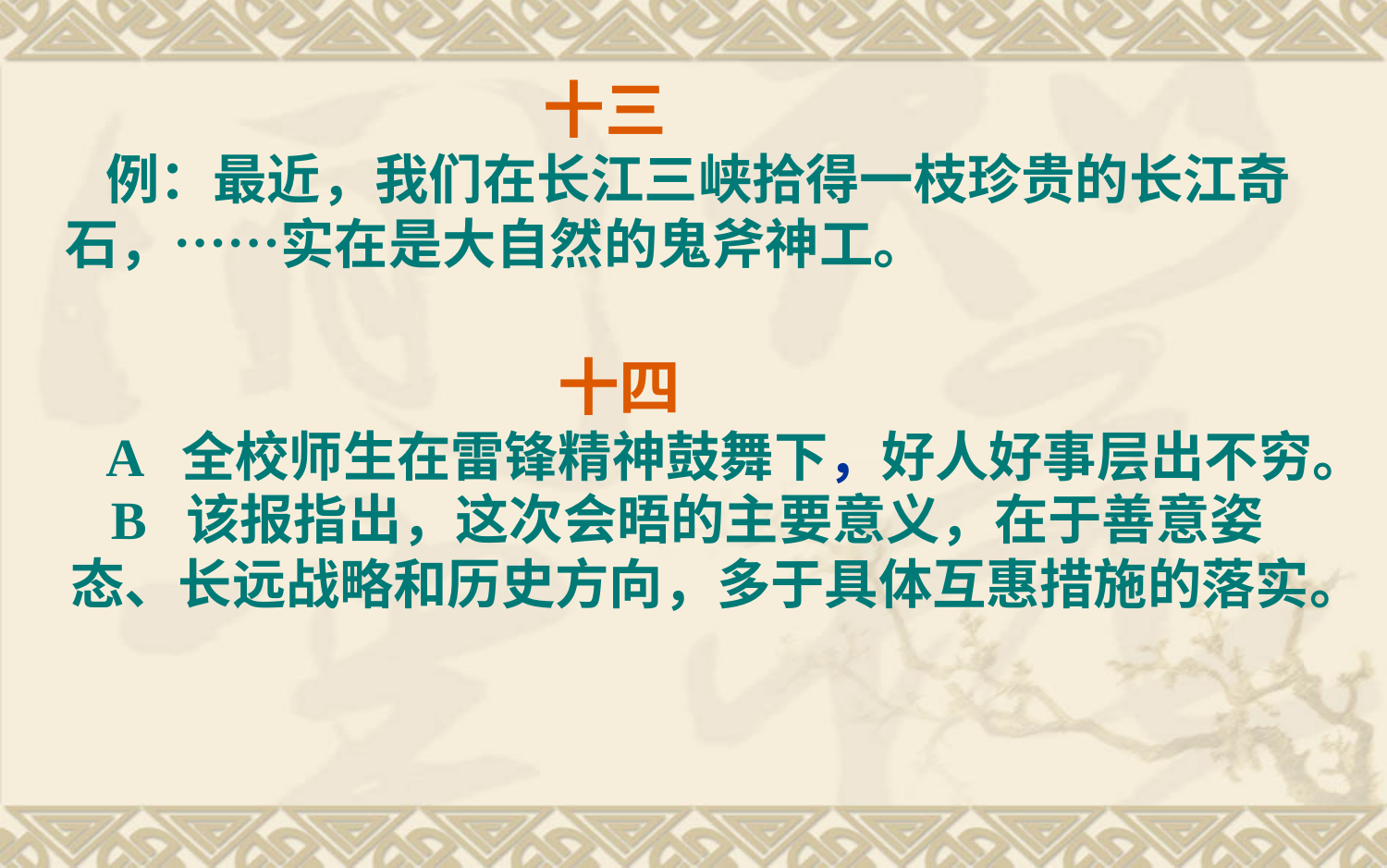

十三
例：最近，我们在长江三峡拾得一枝珍贵的长江奇石，……实在是大自然的鬼斧神工。

                               十四
A  全校师生在雷锋精神鼓舞下，好人好事层出不穷。
   B  该报指出，这次会晤的主要意义，在于善意姿态、长远战略和历史方向，多于具体互惠措施的落实。